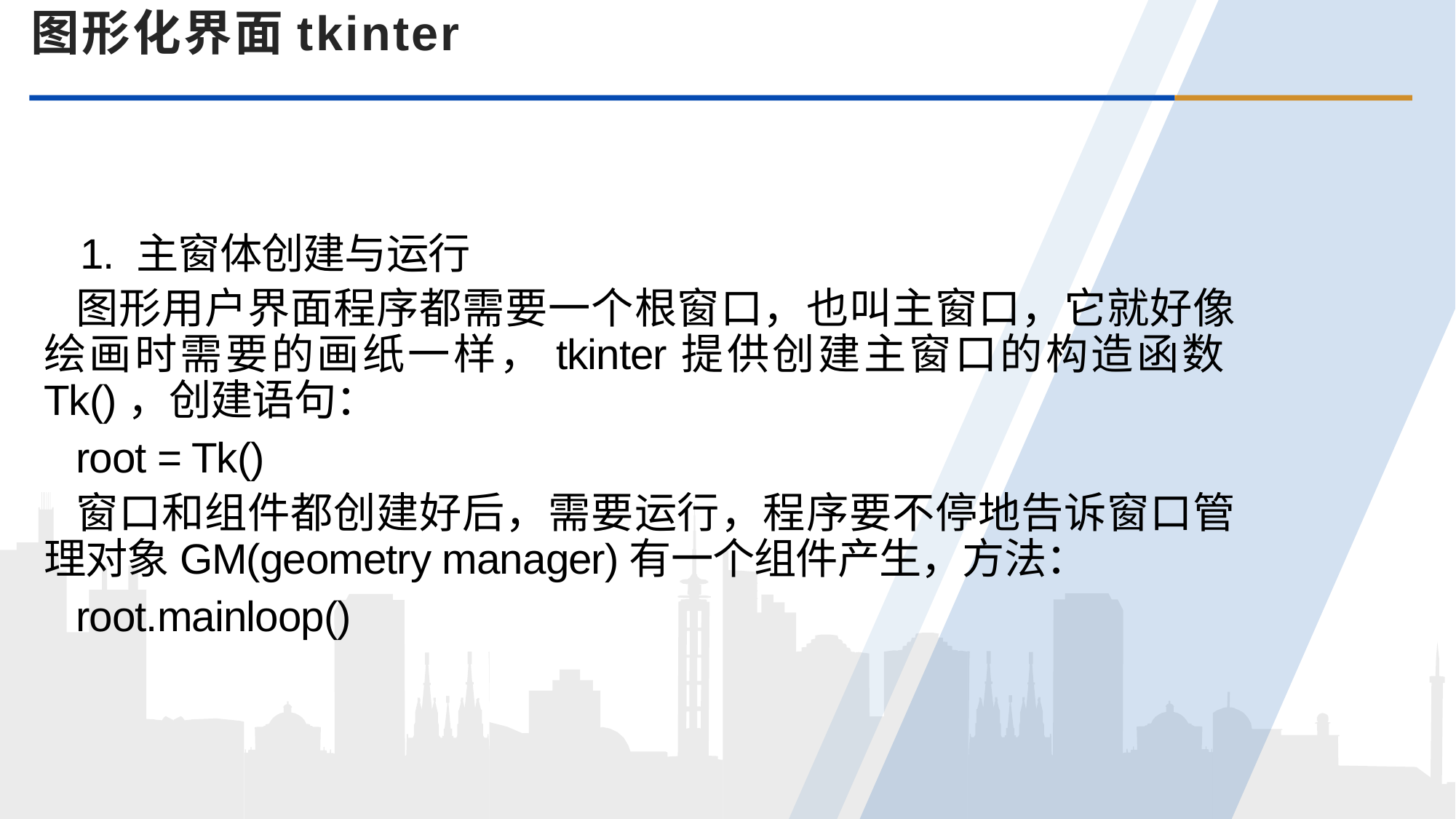

图形化界面tkinter

1. 主窗体创建与运行
图形用户界面程序都需要一个根窗口，也叫主窗口，它就好像绘画时需要的画纸一样，tkinter提供创建主窗口的构造函数Tk()，创建语句：
root = Tk()
窗口和组件都创建好后，需要运行，程序要不停地告诉窗口管理对象GM(geometry manager)有一个组件产生，方法：
root.mainloop()